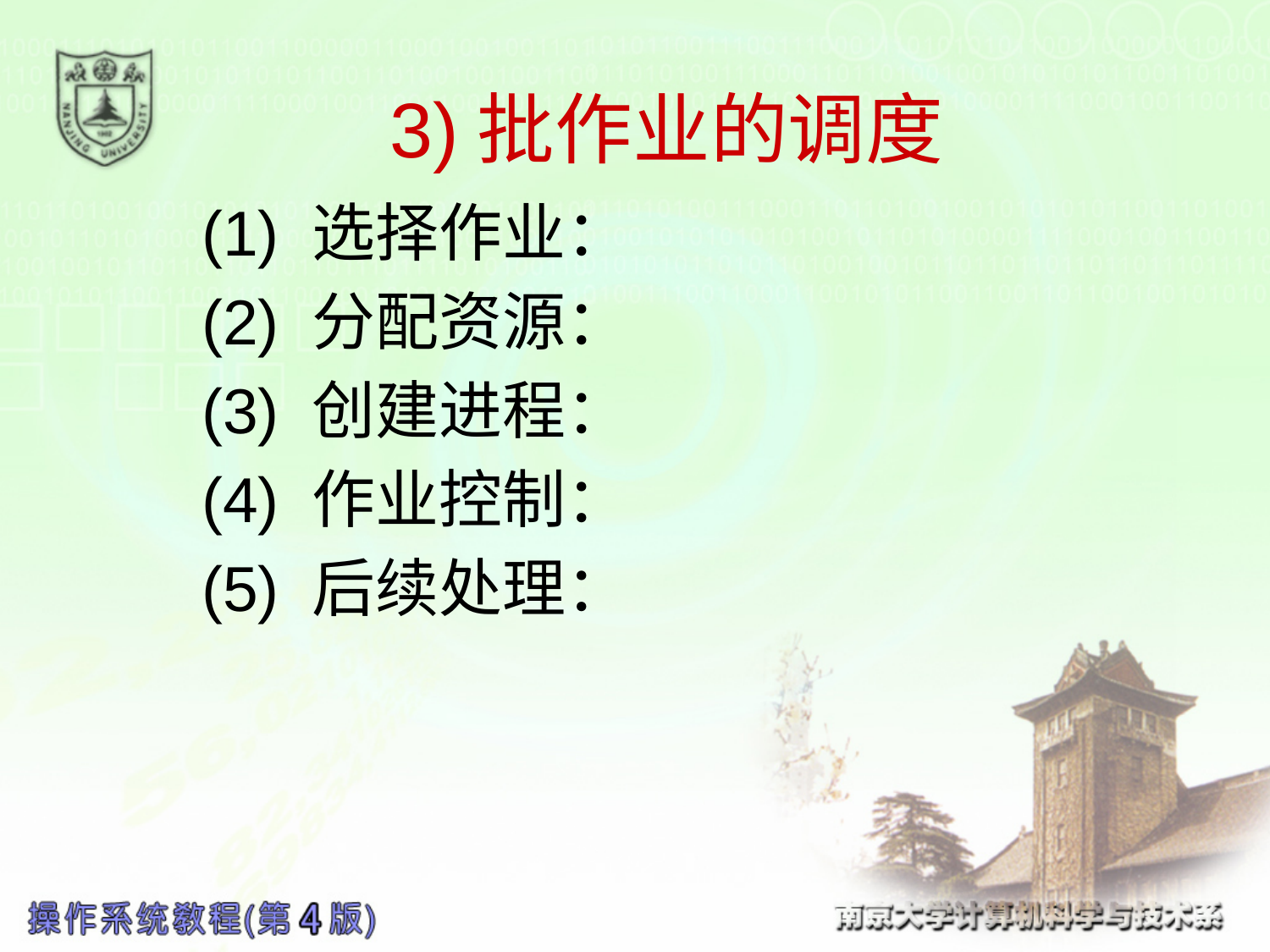

# 3)批作业的调度
(1) 选择作业：
(2) 分配资源：
(3) 创建进程：
(4) 作业控制：
(5) 后续处理：